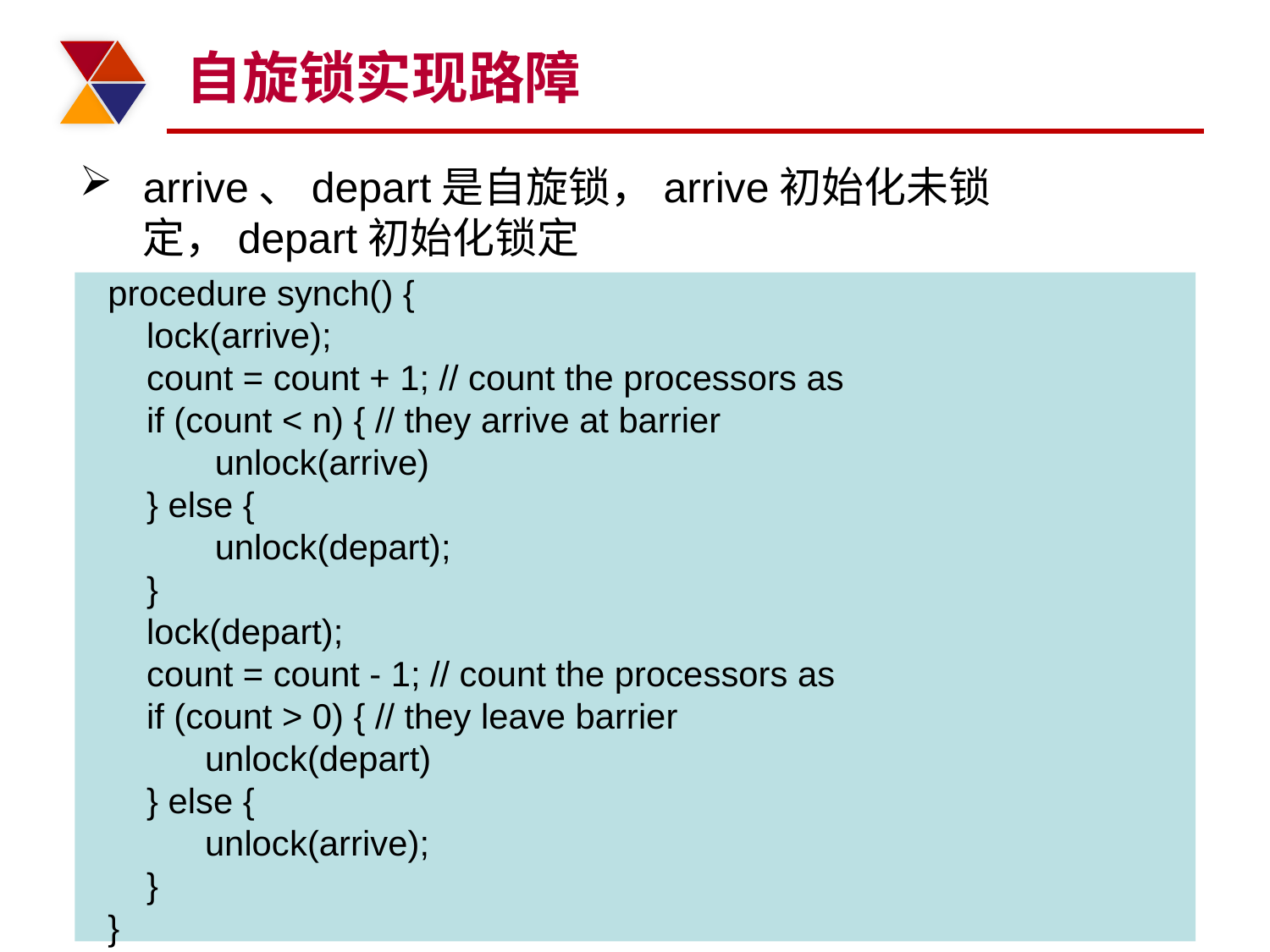

# 自旋锁实现路障
arrive、depart是自旋锁，arrive初始化未锁定，depart初始化锁定
procedure synch() {
    lock(arrive);
    count = count + 1; // count the processors as
    if (count < n) { // they arrive at barrier
           unlock(arrive)
    } else {
           unlock(depart);
    }
    lock(depart);
    count = count - 1; // count the processors as
    if (count > 0) { // they leave barrier
          unlock(depart)
    } else {
          unlock(arrive);
    }
}